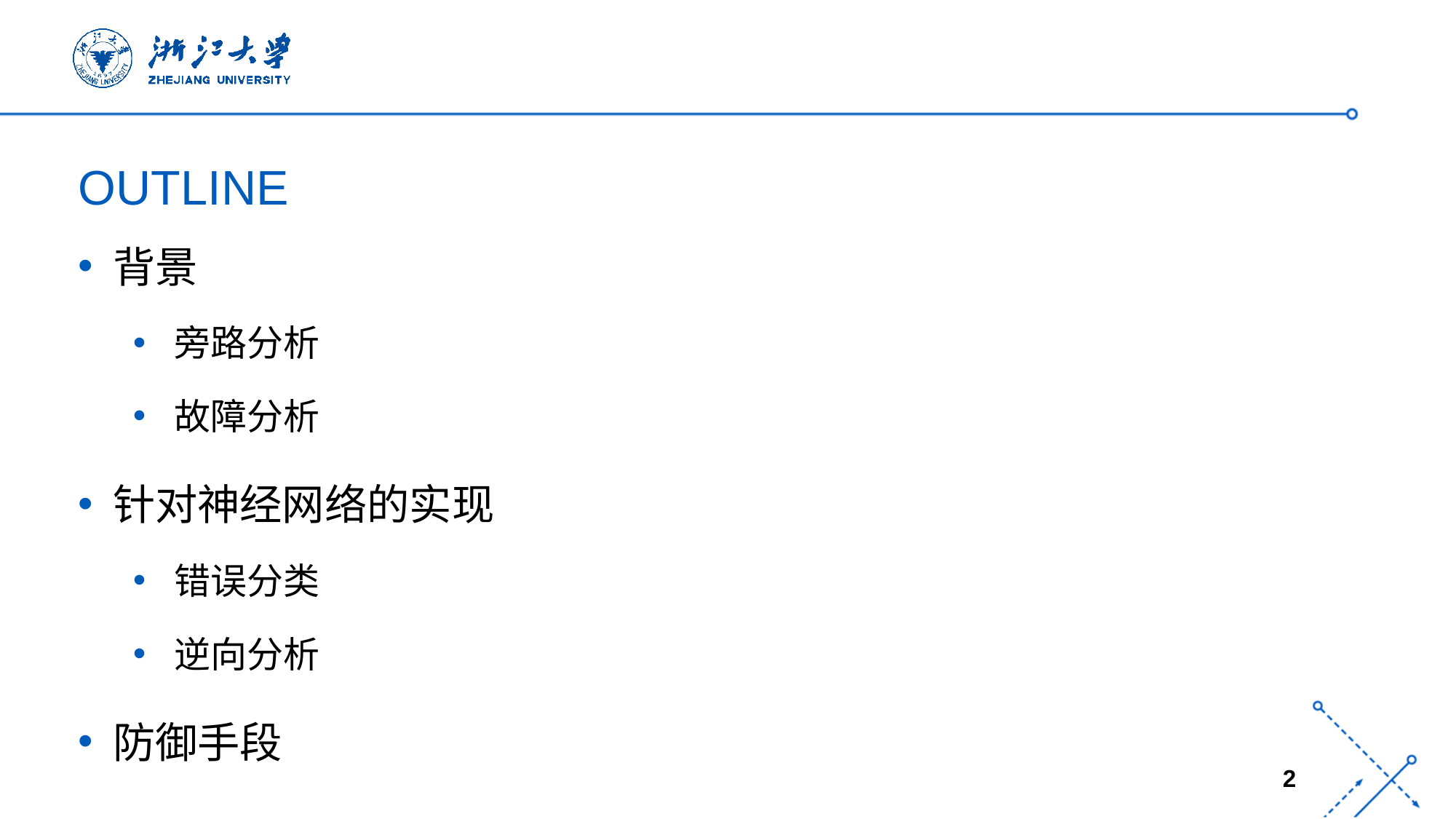

# OUTLINE
背景
旁路分析
故障分析
针对神经网络的实现
错误分类
逆向分析
防御手段